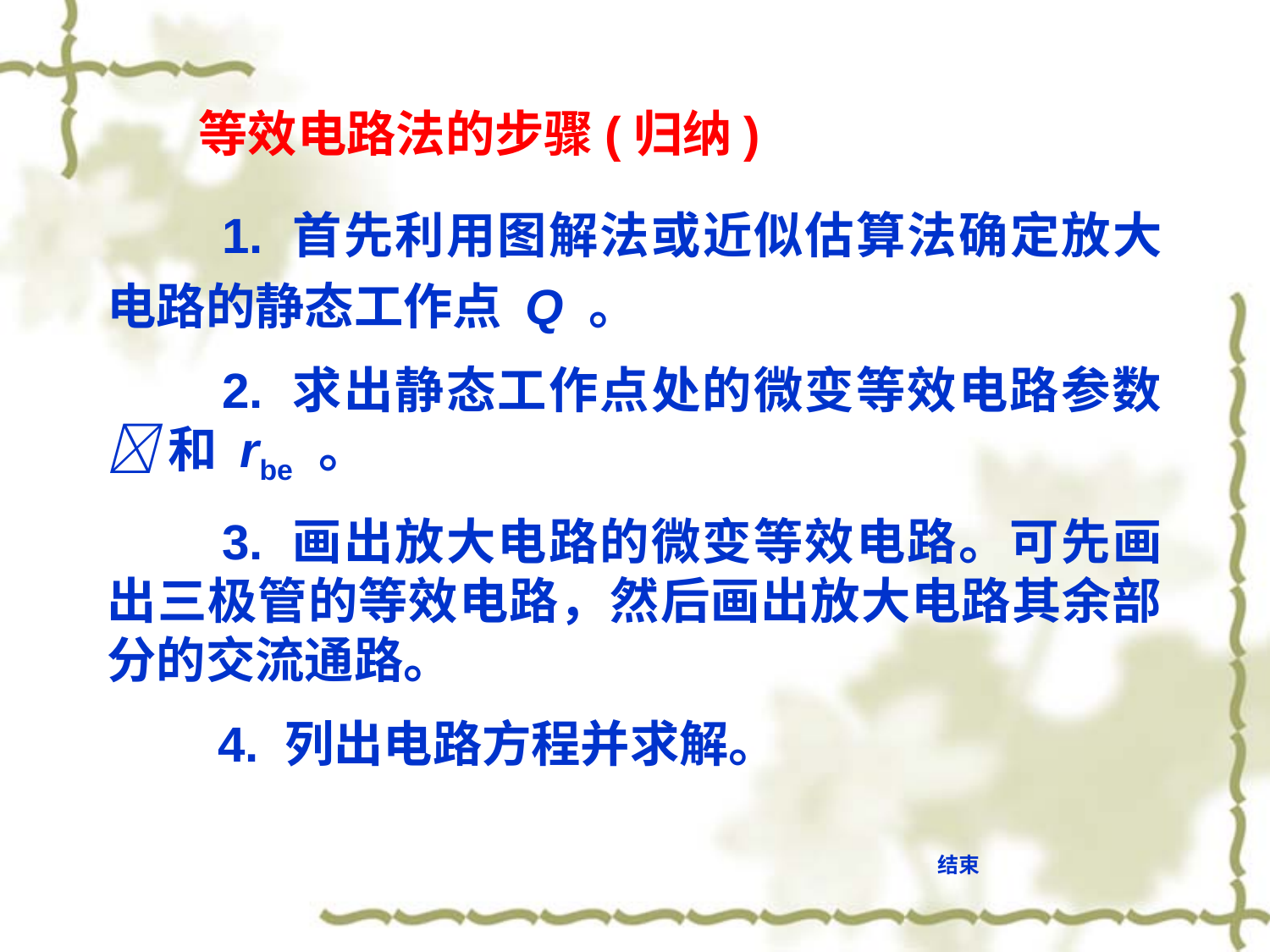

等效电路法的步骤(归纳)
　　1. 首先利用图解法或近似估算法确定放大电路的静态工作点 Q 。
　　2. 求出静态工作点处的微变等效电路参数 β 和 rbe 。
　　3. 画出放大电路的微变等效电路。可先画出三极管的等效电路，然后画出放大电路其余部分的交流通路。
　　4. 列出电路方程并求解。
97
结束